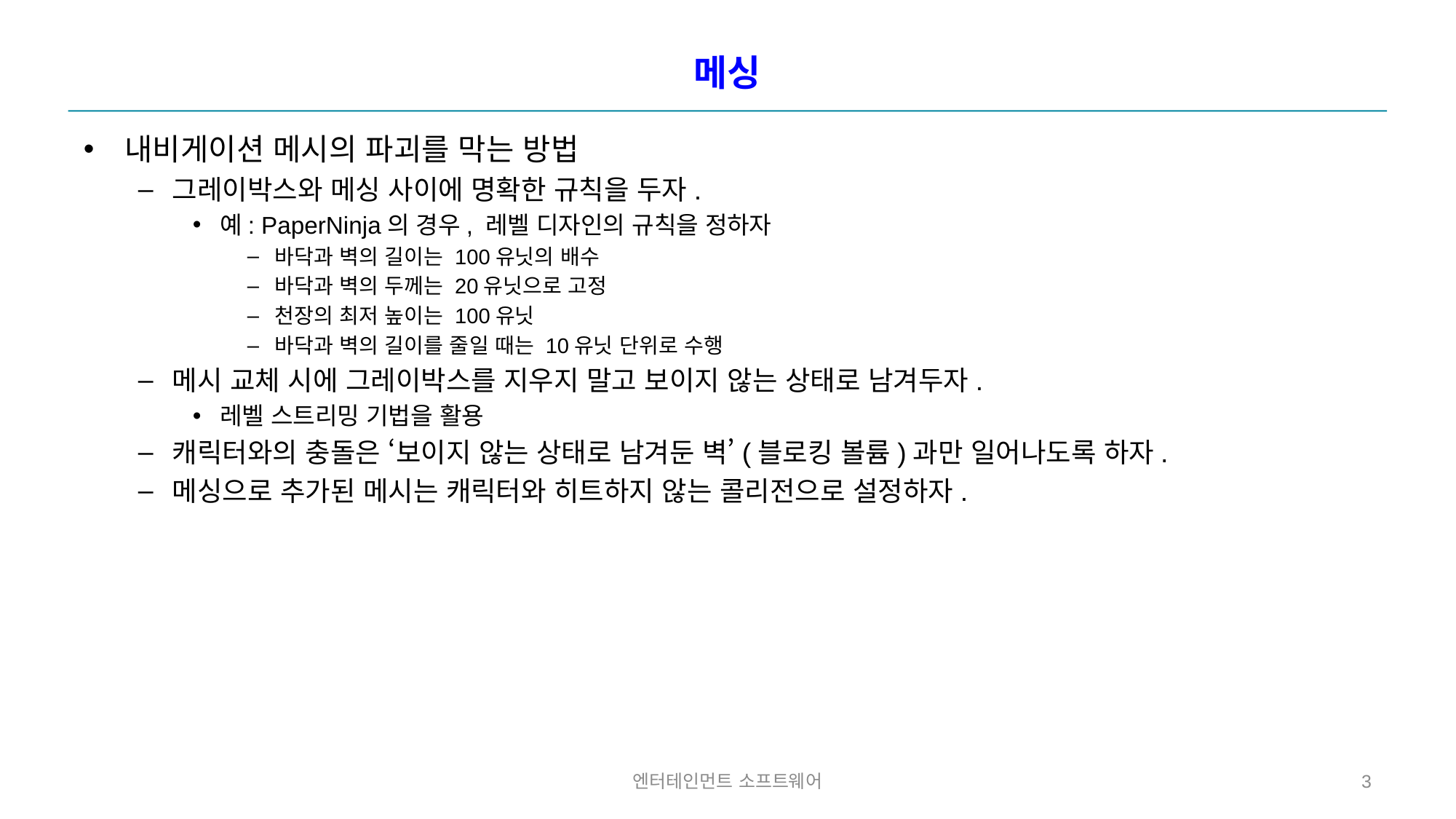

# 메싱
내비게이션 메시의 파괴를 막는 방법
그레이박스와 메싱 사이에 명확한 규칙을 두자.
예: PaperNinja의 경우, 레벨 디자인의 규칙을 정하자
바닥과 벽의 길이는 100유닛의 배수
바닥과 벽의 두께는 20유닛으로 고정
천장의 최저 높이는 100유닛
바닥과 벽의 길이를 줄일 때는 10유닛 단위로 수행
메시 교체 시에 그레이박스를 지우지 말고 보이지 않는 상태로 남겨두자.
레벨 스트리밍 기법을 활용
캐릭터와의 충돌은 ‘보이지 않는 상태로 남겨둔 벽’(블로킹 볼륨)과만 일어나도록 하자.
메싱으로 추가된 메시는 캐릭터와 히트하지 않는 콜리전으로 설정하자.

엔터테인먼트 소프트웨어
3